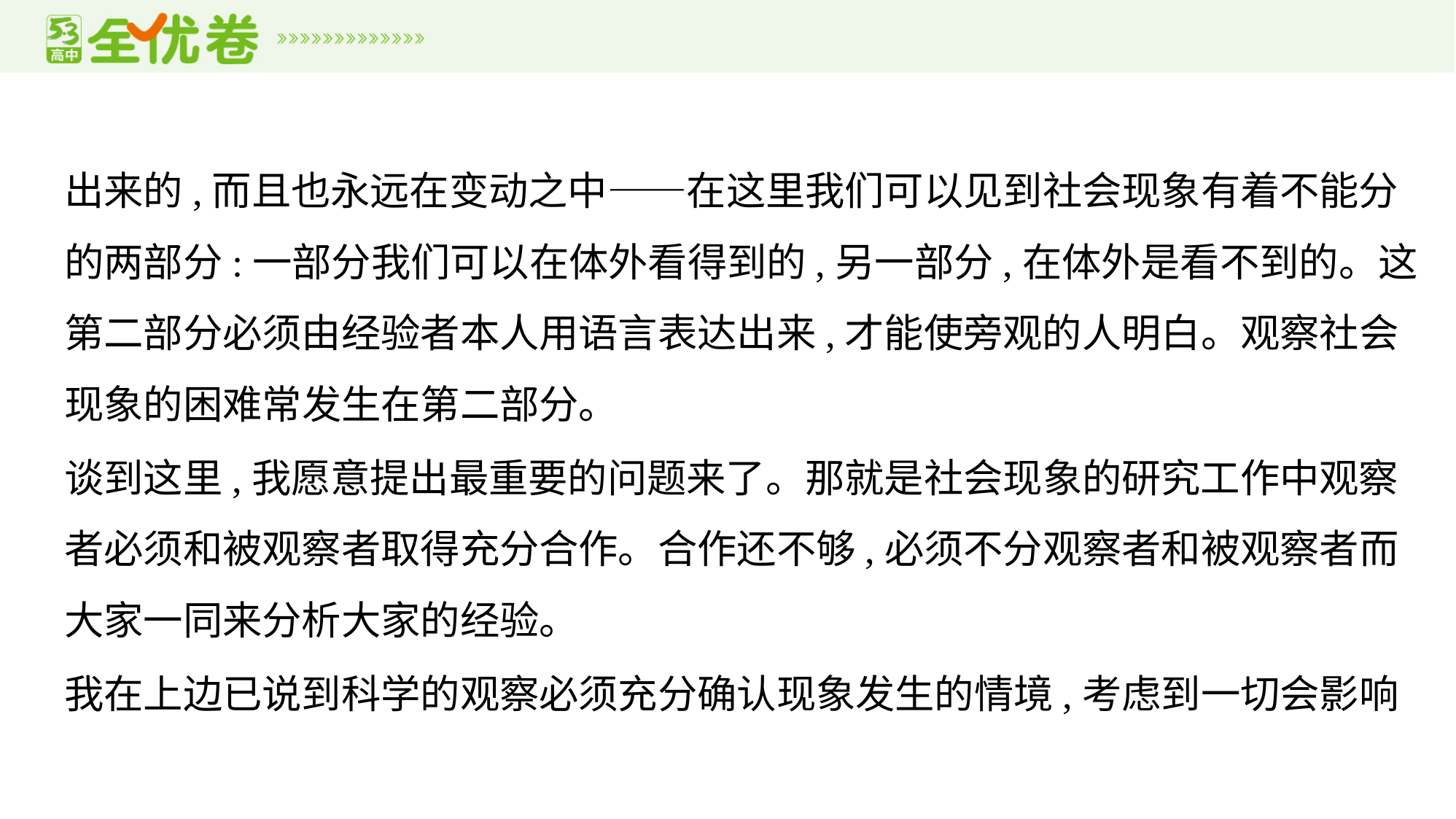

出来的,而且也永远在变动之中——在这里我们可以见到社会现象有着不能分
的两部分:一部分我们可以在体外看得到的,另一部分,在体外是看不到的。这
第二部分必须由经验者本人用语言表达出来,才能使旁观的人明白。观察社会
现象的困难常发生在第二部分。
谈到这里,我愿意提出最重要的问题来了。那就是社会现象的研究工作中观察
者必须和被观察者取得充分合作。合作还不够,必须不分观察者和被观察者而
大家一同来分析大家的经验。
我在上边已说到科学的观察必须充分确认现象发生的情境,考虑到一切会影响